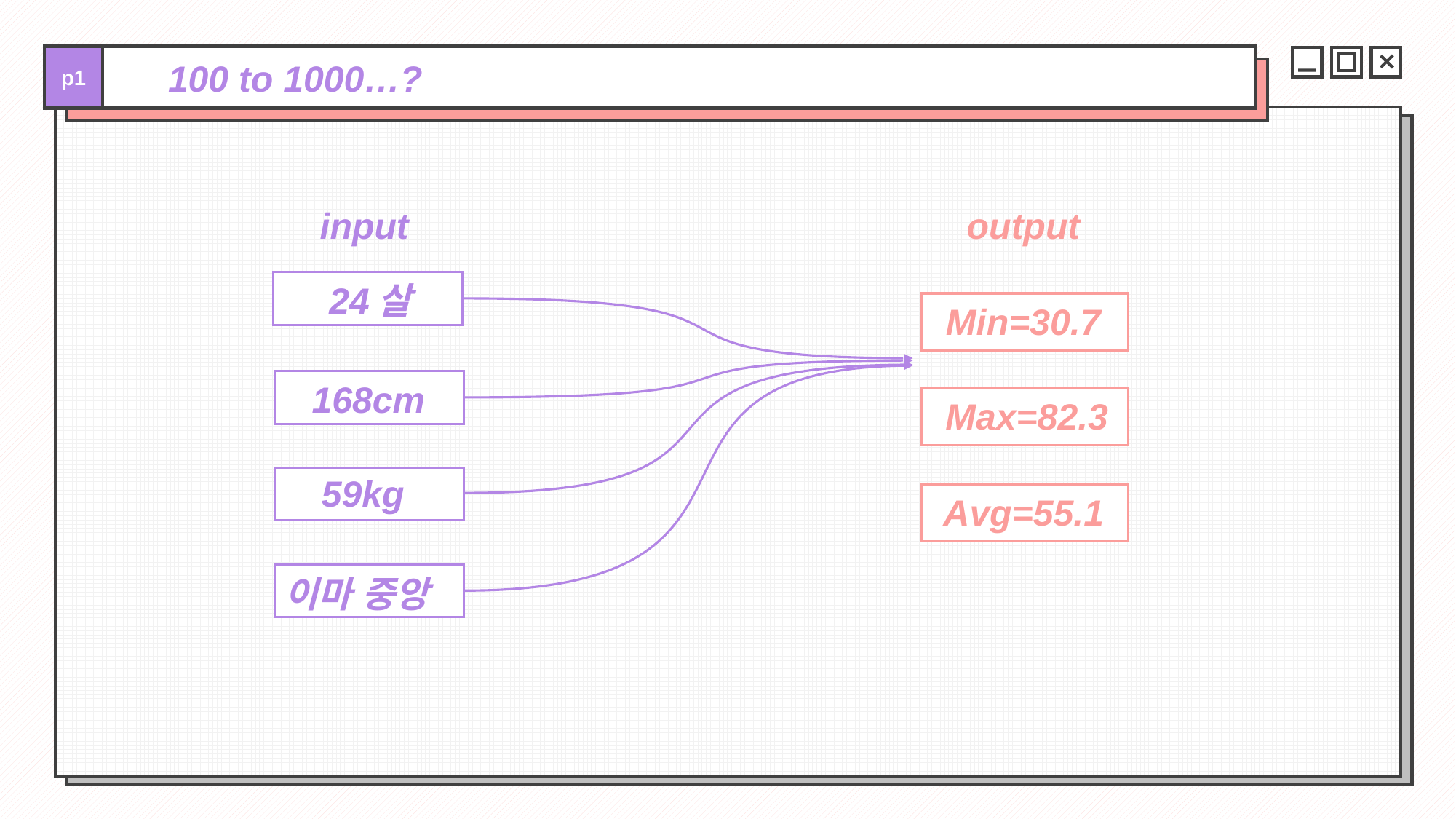

p1
100 to 1000…?

input
output

Min=30.7

Max=82.3

Avg=55.1
24살

168cm

59kg

이마 중앙